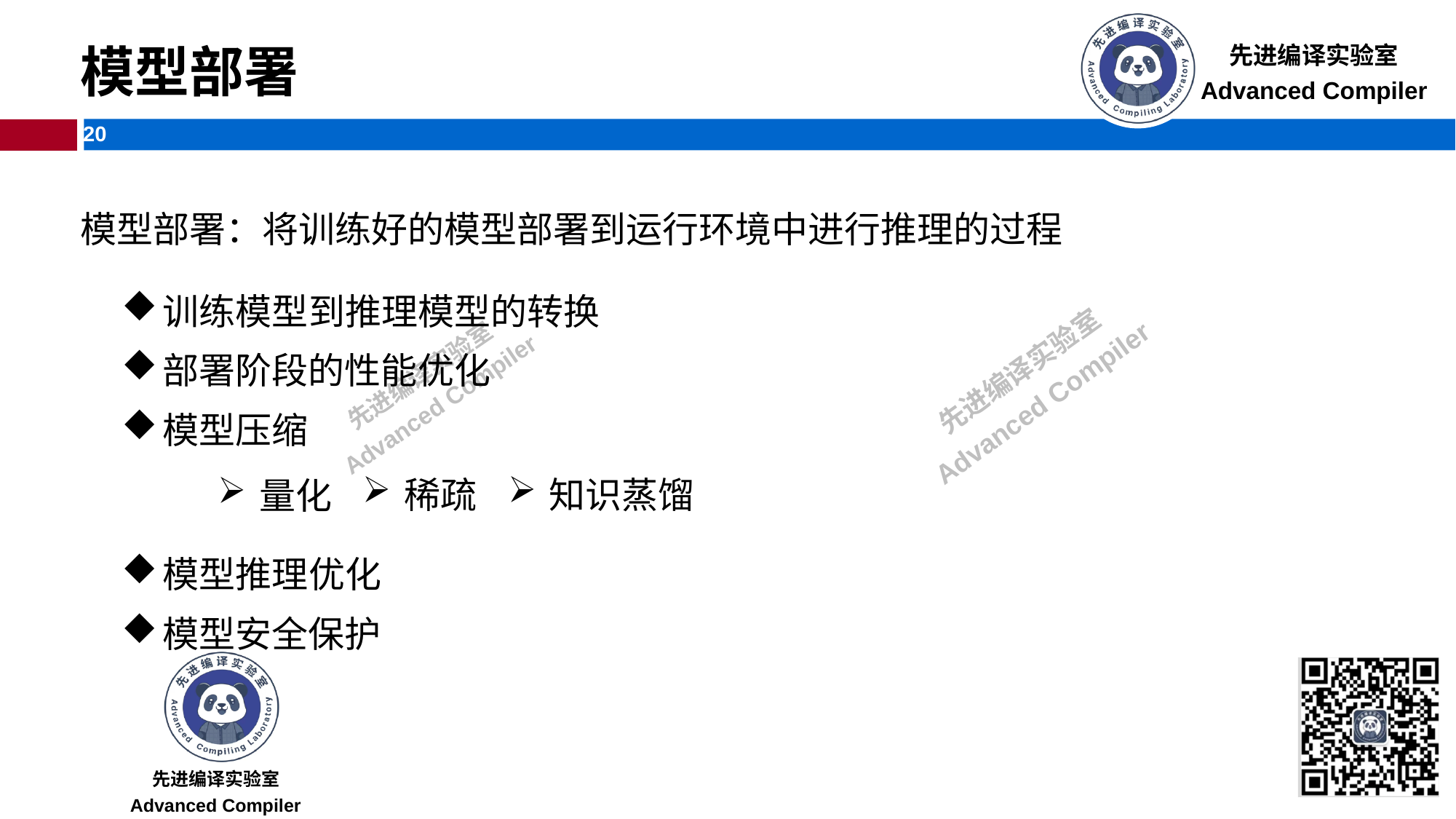

模型部署
模型部署：将训练好的模型部署到运行环境中进行推理的过程
训练模型到推理模型的转换
部署阶段的性能优化
模型压缩
知识蒸馏
稀疏
量化
模型推理优化
模型安全保护